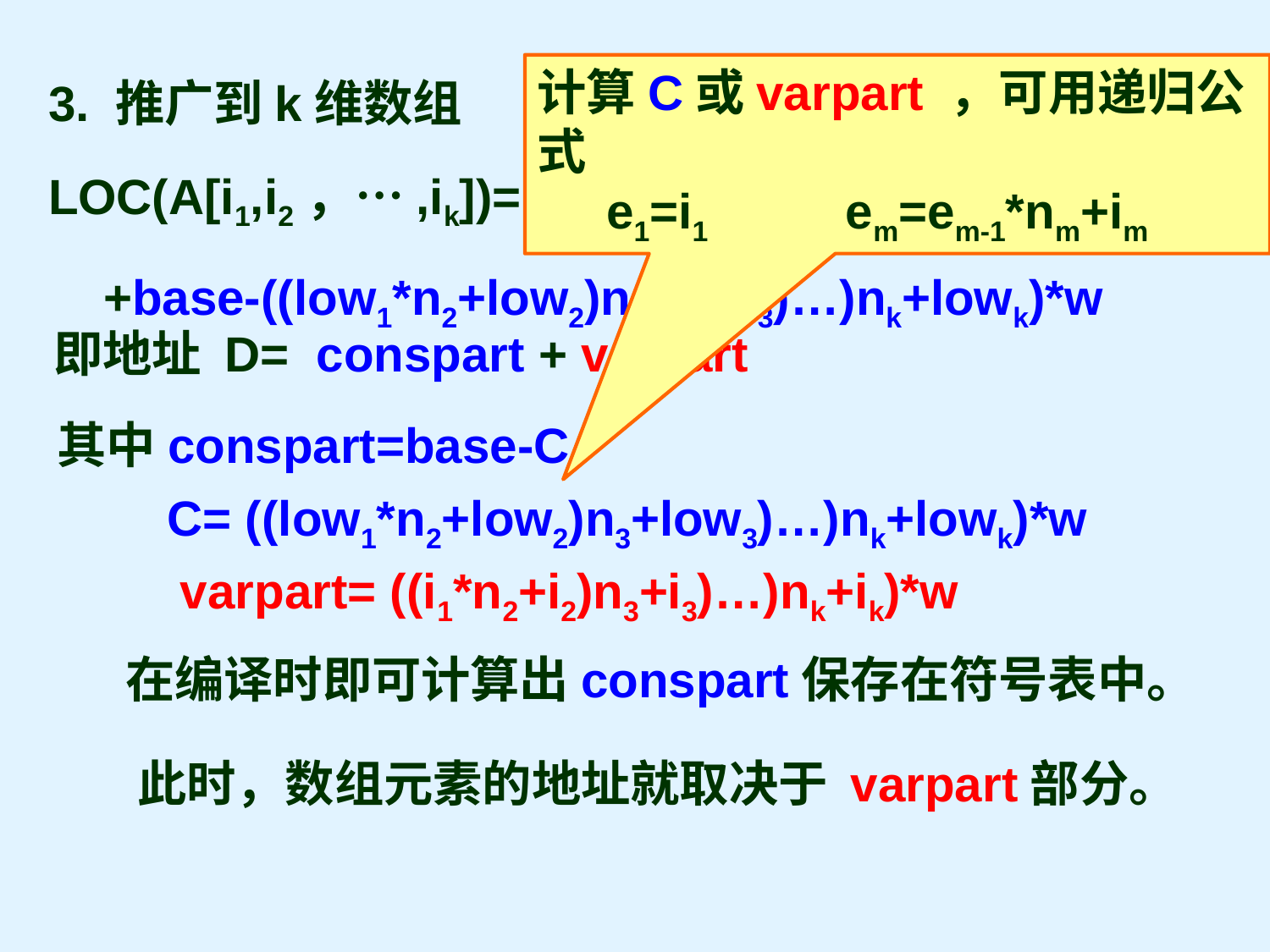

3. 推广到k维数组
LOC(A[i1,i2，…,ik])=((i1*n2+i2)n3+i3)…)nk+ik)*w
    +base-((low1*n2+low2)n3+low3)…)nk+lowk)*w
计算C或varpart ，可用递归公式
     e1=i1          em=em-1*nm+im
即地址 D=  conspart + varpart
其中conspart=base-C
        C= ((low1*n2+low2)n3+low3)…)nk+lowk)*w
        varpart= ((i1*n2+i2)n3+i3)…)nk+ik)*w
     在编译时即可计算出conspart保存在符号表中。
      此时，数组元素的地址就取决于 varpart部分。